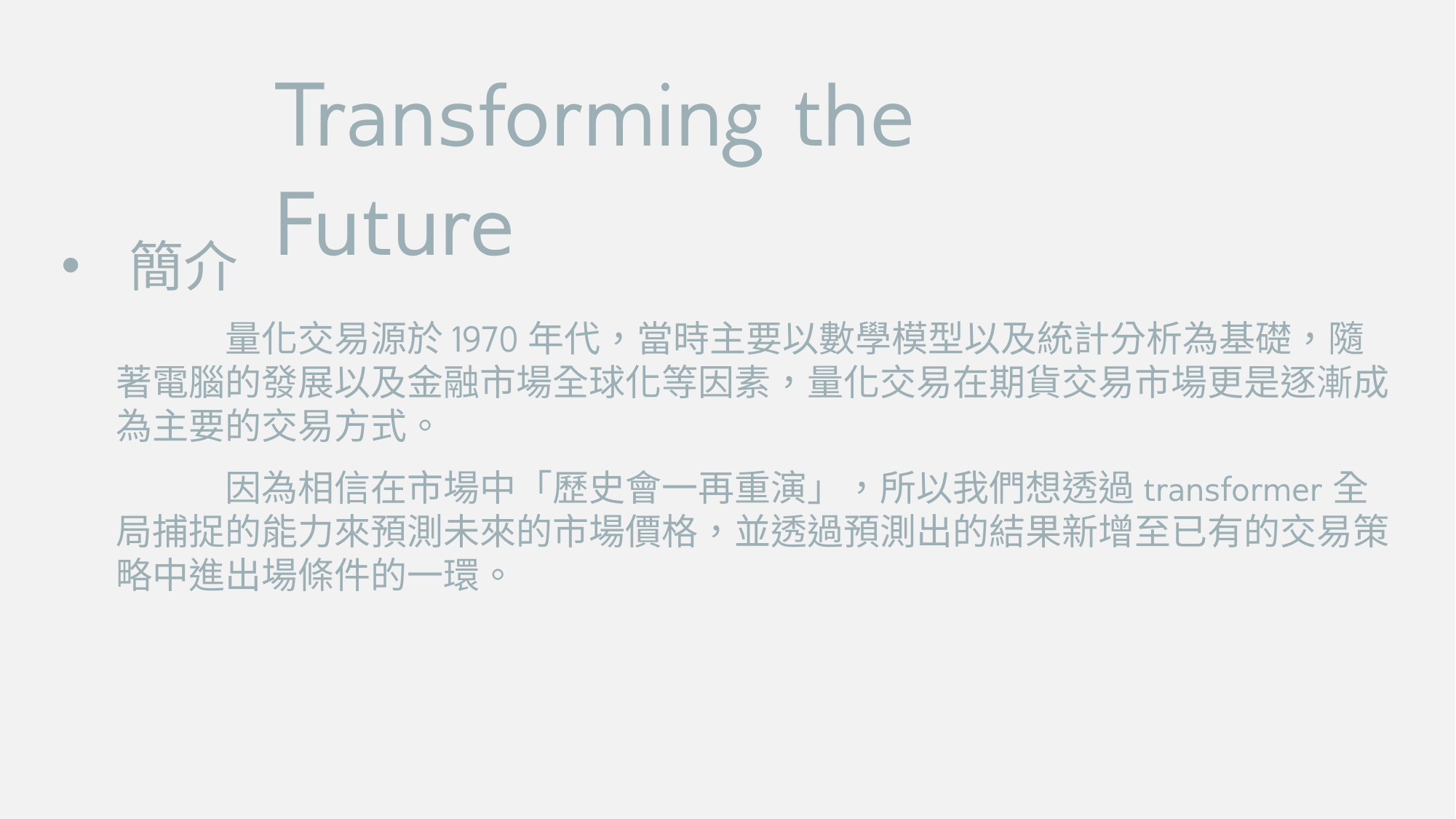

Transforming the Future
簡介
	量化交易源於1970年代，當時主要以數學模型以及統計分析為基礎，隨著電腦的發展以及金融市場全球化等因素，量化交易在期貨交易市場更是逐漸成為主要的交易方式。
	因為相信在市場中「歷史會一再重演」，所以我們想透過transformer全局捕捉的能力來預測未來的市場價格，並透過預測出的結果新增至已有的交易策略中進出場條件的一環。